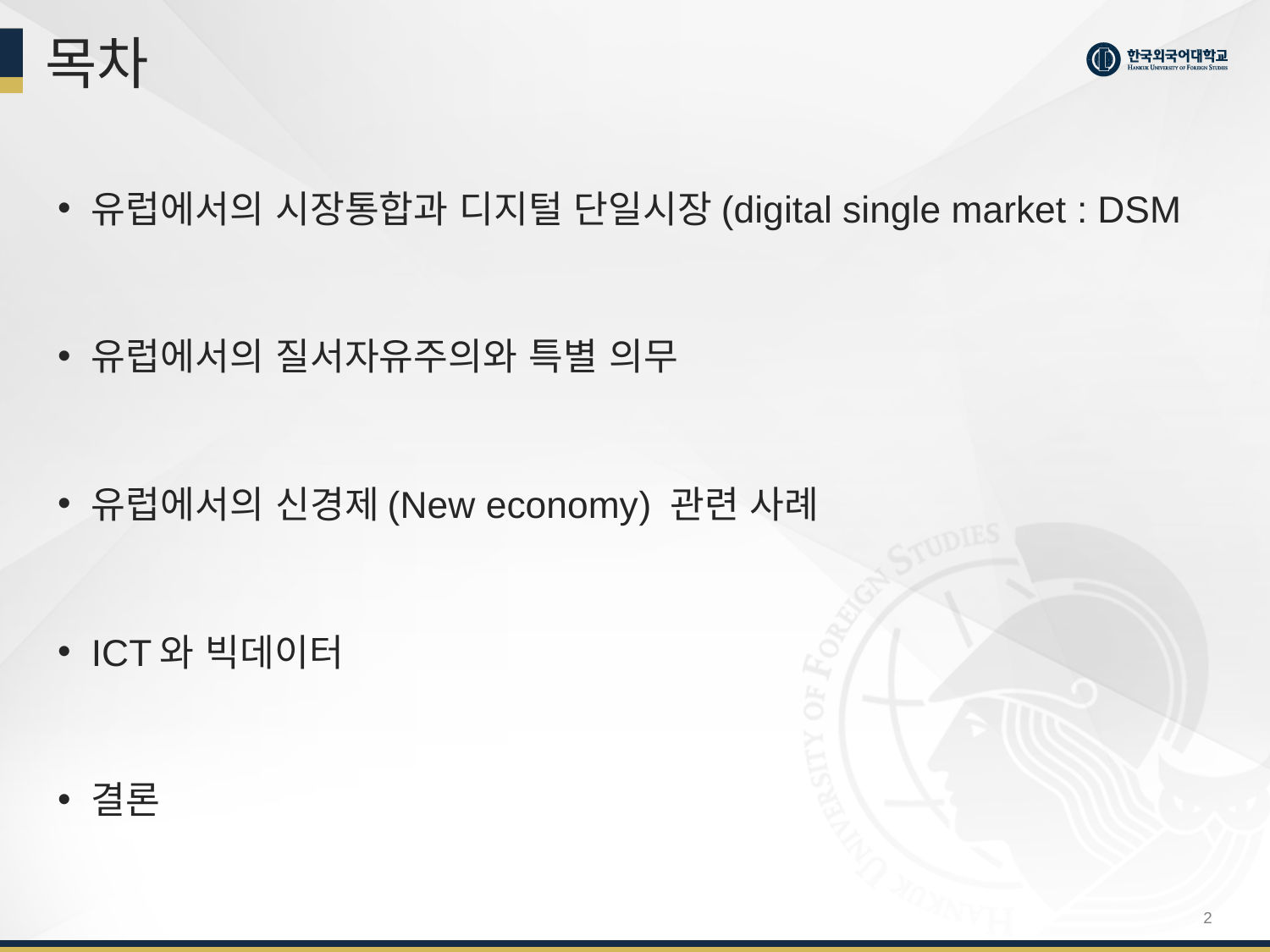

# 목차
유럽에서의 시장통합과 디지털 단일시장(digital single market : DSM

유럽에서의 질서자유주의와 특별 의무

유럽에서의 신경제(New economy) 관련 사례

ICT와 빅데이터

결론
2